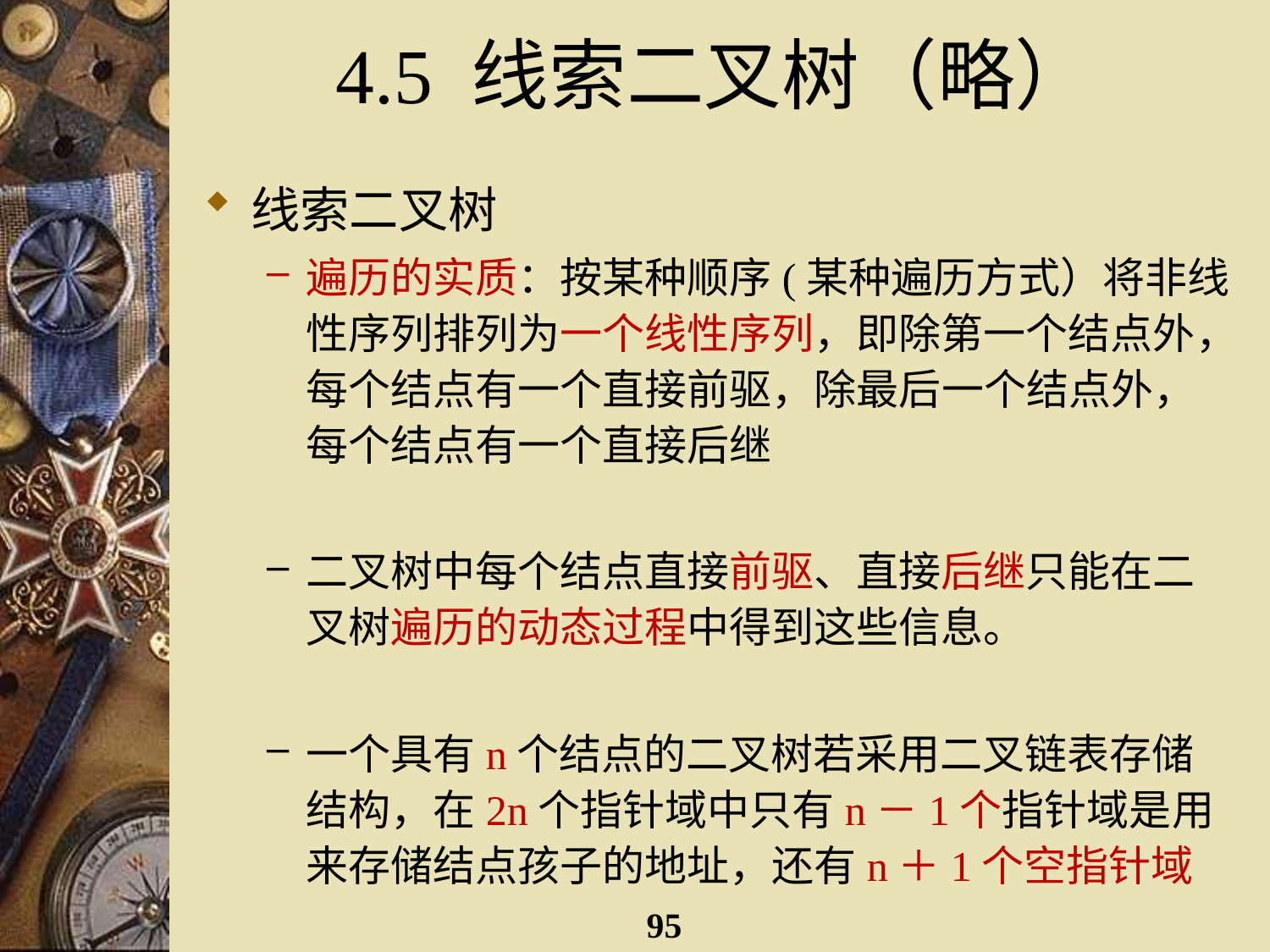

# 4.5 线索二叉树（略）
线索二叉树
遍历的实质：按某种顺序(某种遍历方式）将非线性序列排列为一个线性序列，即除第一个结点外，每个结点有一个直接前驱，除最后一个结点外，每个结点有一个直接后继

二叉树中每个结点直接前驱、直接后继只能在二叉树遍历的动态过程中得到这些信息。

一个具有n个结点的二叉树若采用二叉链表存储结构，在2n个指针域中只有n－1个指针域是用来存储结点孩子的地址，还有n＋1个空指针域